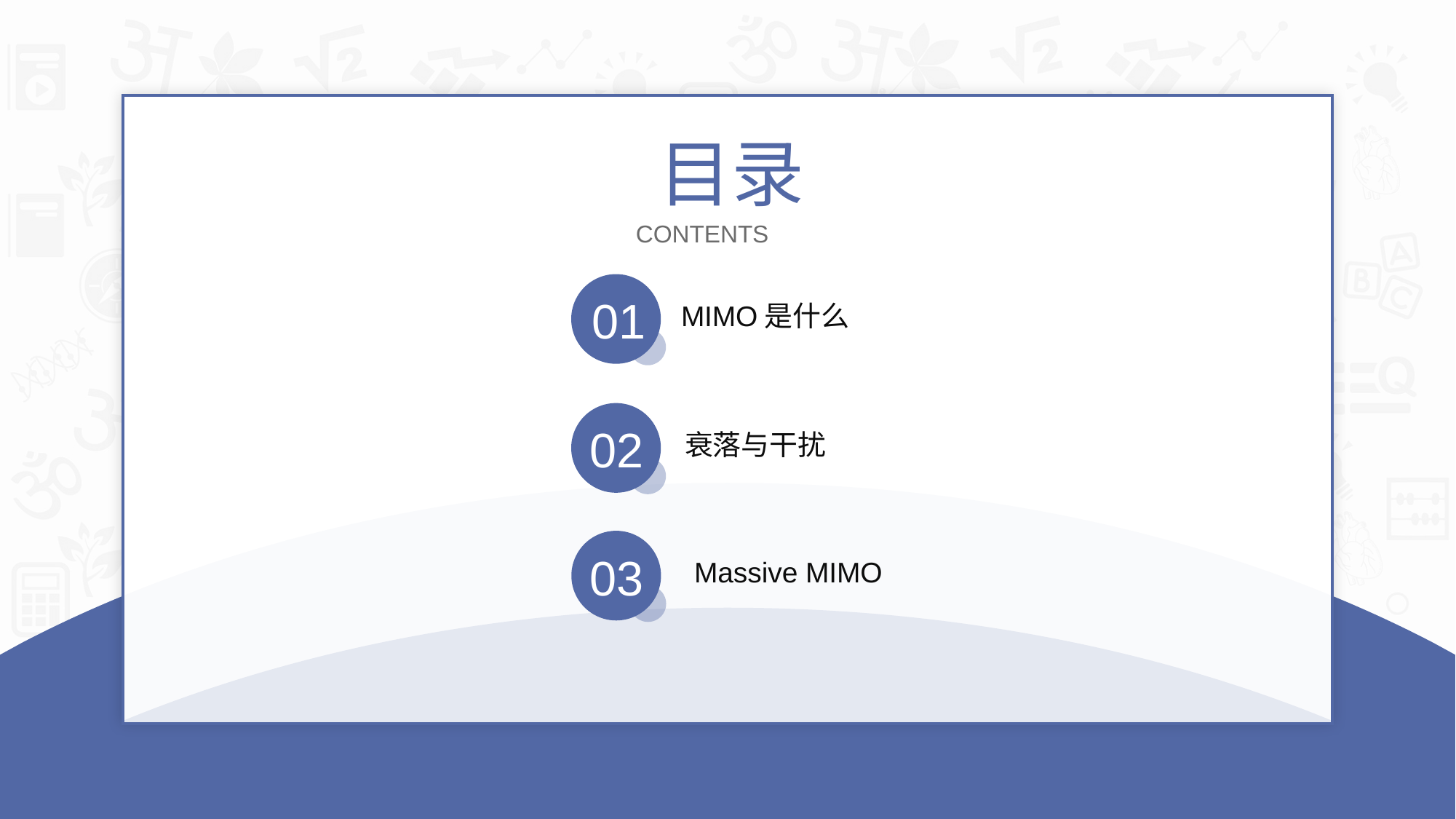

51PPT模板网   www.5 1pptmoban.com

目录
CONTENTS

01
MIMO是什么

02
衰落与干扰

03
Massive MIMO